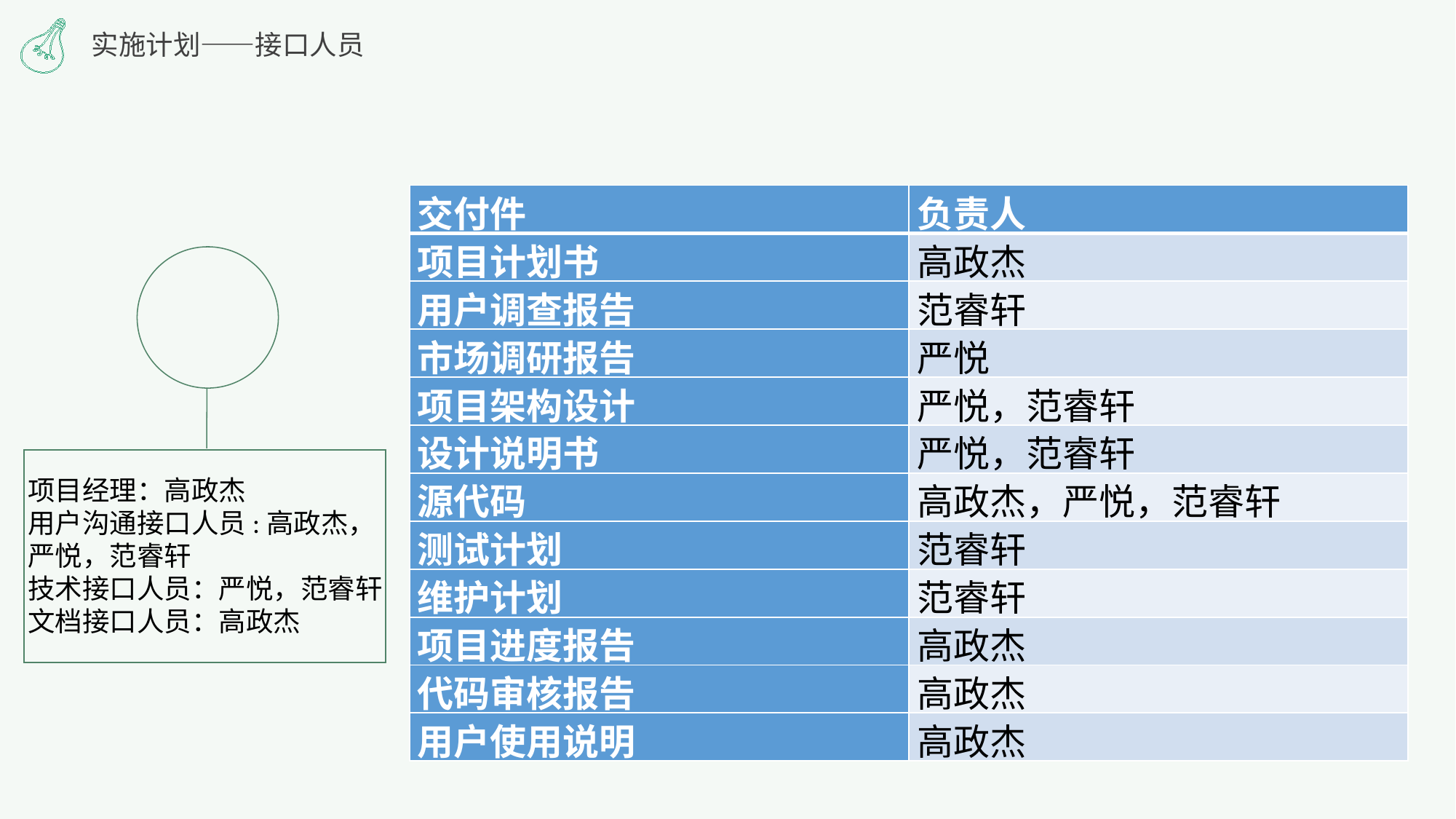

实施计划——接口人员
| 交付件 | 负责人 |
| --- | --- |
| 项目计划书 | 高政杰 |
| 用户调查报告 | 范睿轩 |
| 市场调研报告 | 严悦 |
| 项目架构设计 | 严悦，范睿轩 |
| 设计说明书 | 严悦，范睿轩 |
| 源代码 | 高政杰，严悦，范睿轩 |
| 测试计划 | 范睿轩 |
| 维护计划 | 范睿轩 |
| 项目进度报告 | 高政杰 |
| 代码审核报告 | 高政杰 |
| 用户使用说明 | 高政杰 |

项目经理：高政杰
用户沟通接口人员:高政杰，严悦，范睿轩
技术接口人员：严悦，范睿轩
文档接口人员：高政杰